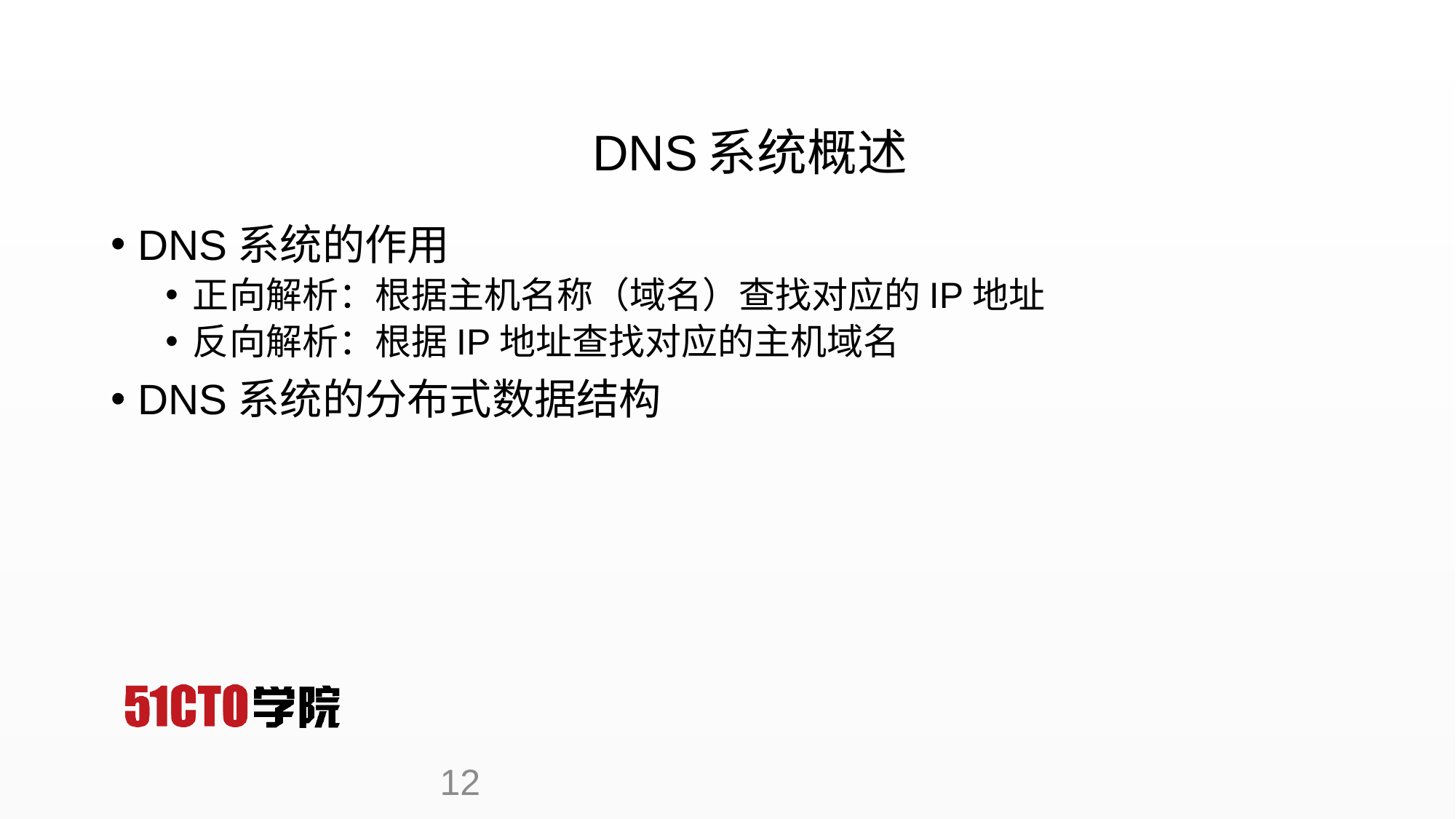

# DNS系统概述
DNS系统的作用
正向解析：根据主机名称（域名）查找对应的IP地址
反向解析：根据IP地址查找对应的主机域名
DNS系统的分布式数据结构
12